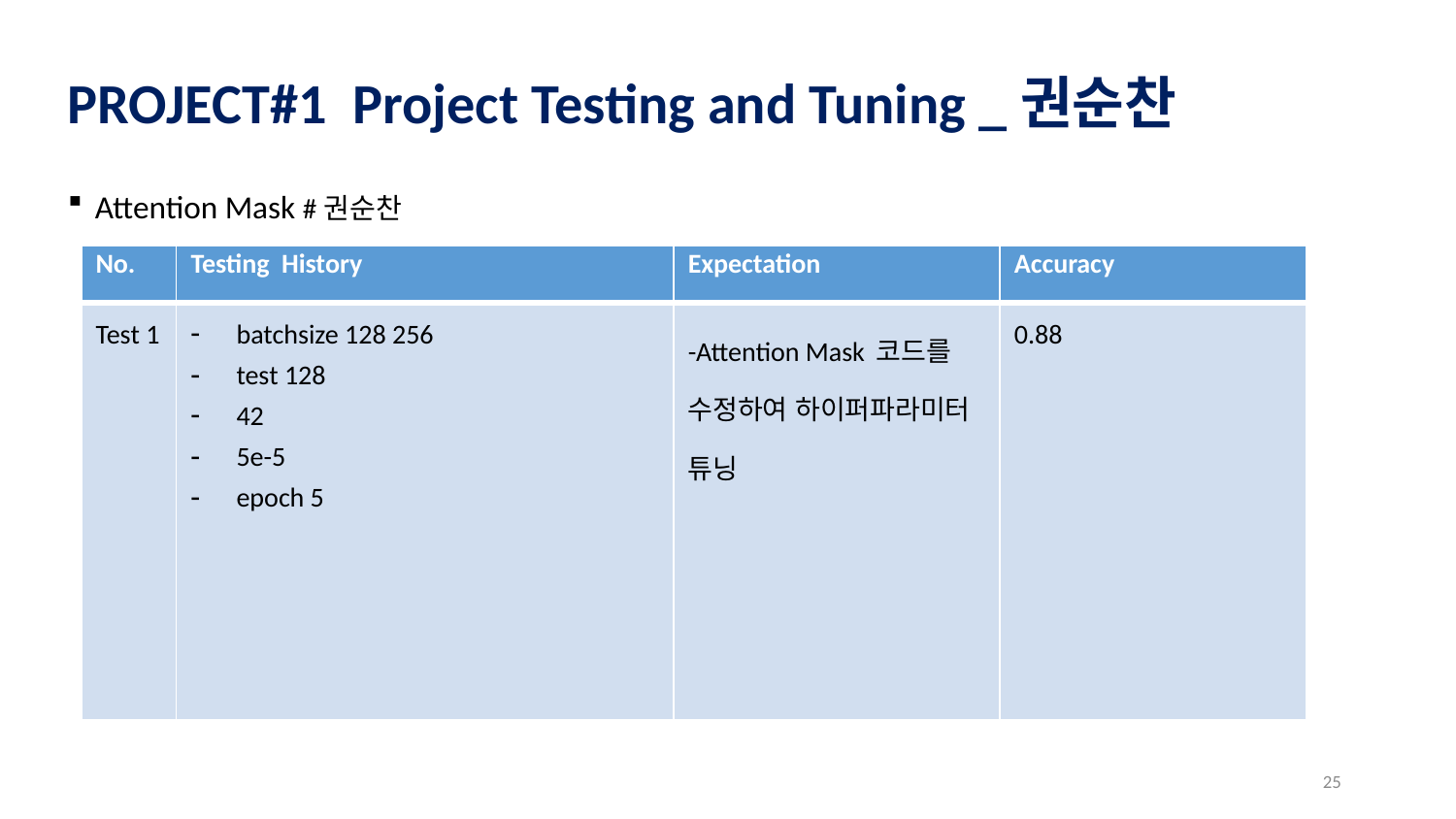

PROJECT#1  Project Testing and Tuning _권순찬
Attention Mask #권순찬

| No. | Testing History | Expectation | Accuracy |
| --- | --- | --- | --- |
| Test 1 | batchsize 128 256 test 128 42 5e-5 epoch 5 | -Attention Mask 코드를 수정하여 하이퍼파라미터 튜닝 | 0.88 |
25